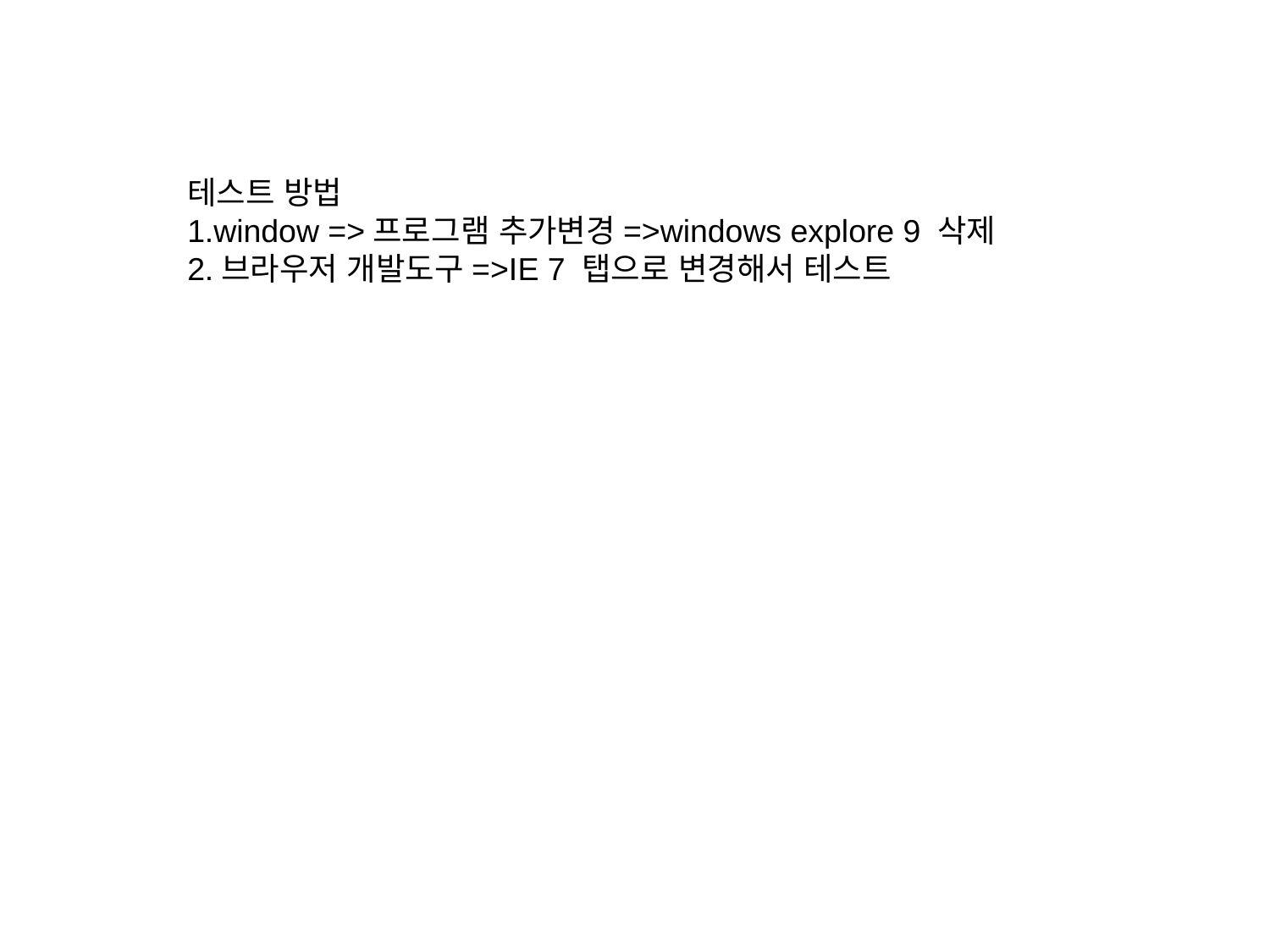

테스트 방법
1.window =>프로그램 추가변경=>windows explore 9 삭제
2.브라우저 개발도구=>IE 7 탭으로 변경해서 테스트